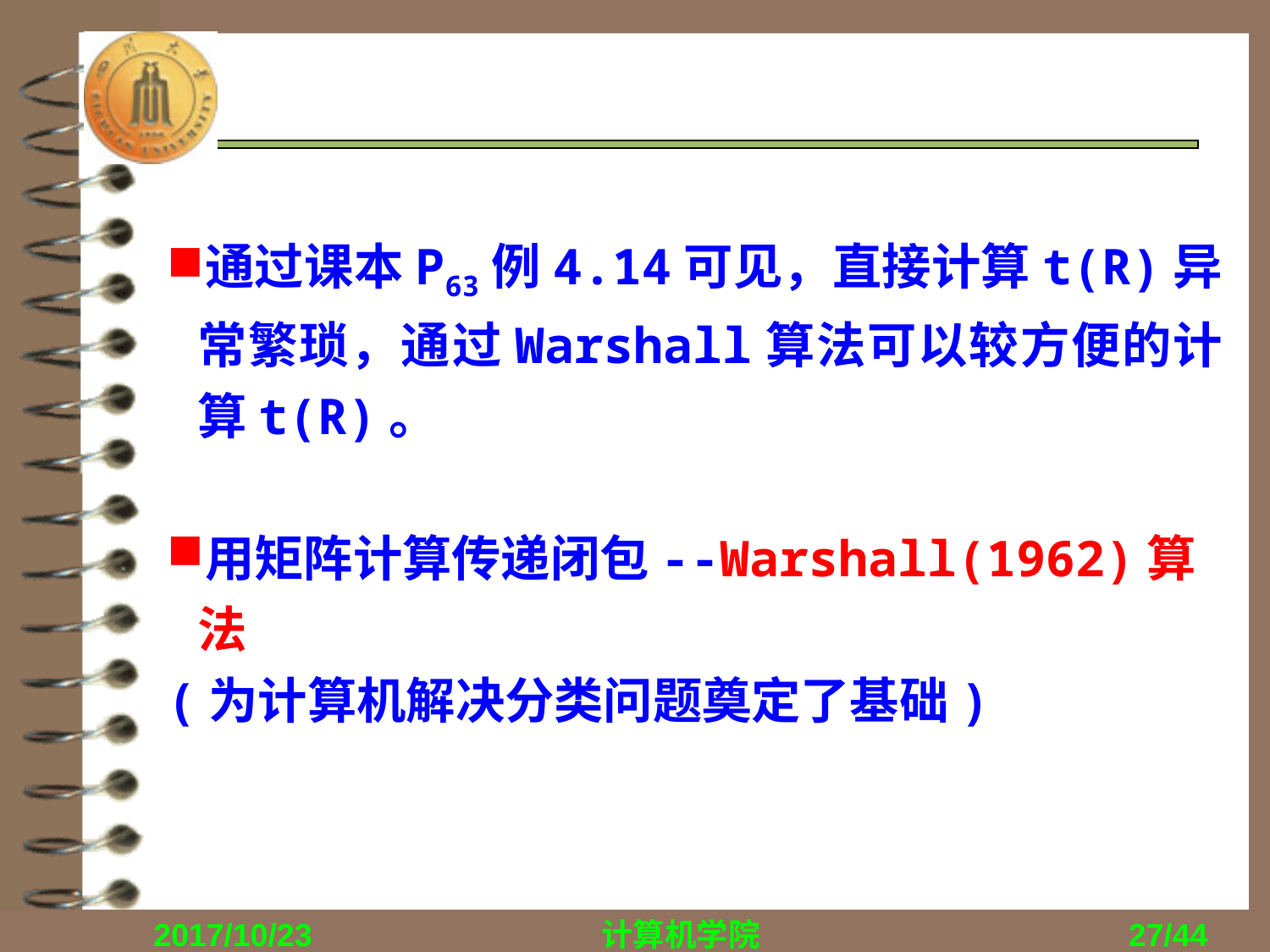

通过课本P63例4.14可见，直接计算t(R)异常繁琐，通过Warshall算法可以较方便的计算t(R)。

用矩阵计算传递闭包--Warshall(1962)算法
(为计算机解决分类问题奠定了基础)
2017/10/23
计算机学院
27/44